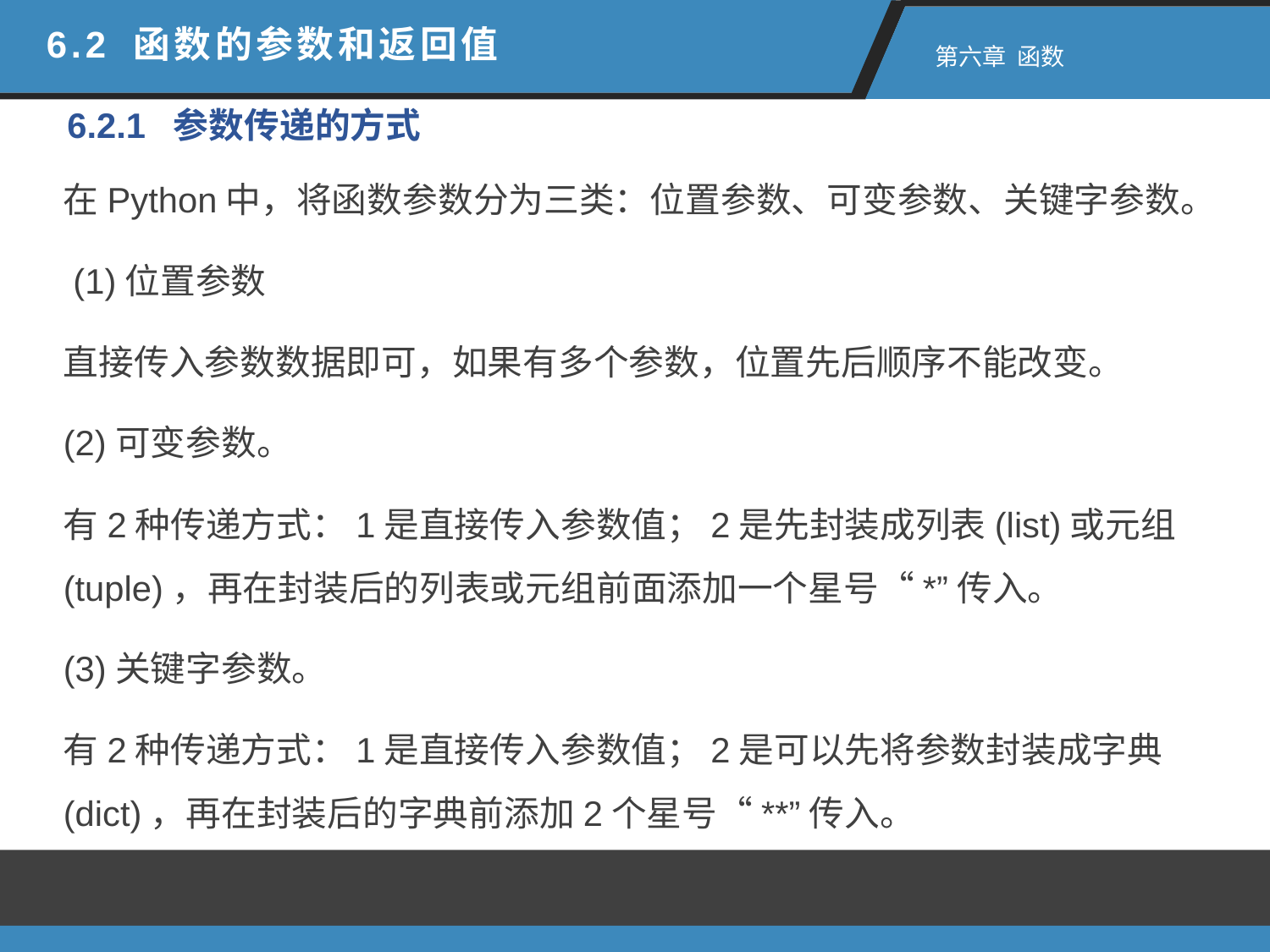

6.2 函数的参数和返回值
  第六章  函数
6.2.1  参数传递的方式
在Python中，将函数参数分为三类：位置参数、可变参数、关键字参数。
 (1)位置参数
直接传入参数数据即可，如果有多个参数，位置先后顺序不能改变。
(2)可变参数。
有2种传递方式：1是直接传入参数值；2是先封装成列表(list)或元组(tuple)，再在封装后的列表或元组前面添加一个星号“*”传入。
(3)关键字参数。
有2种传递方式：1是直接传入参数值；2是可以先将参数封装成字典(dict)，再在封装后的字典前添加2个星号“**”传入。